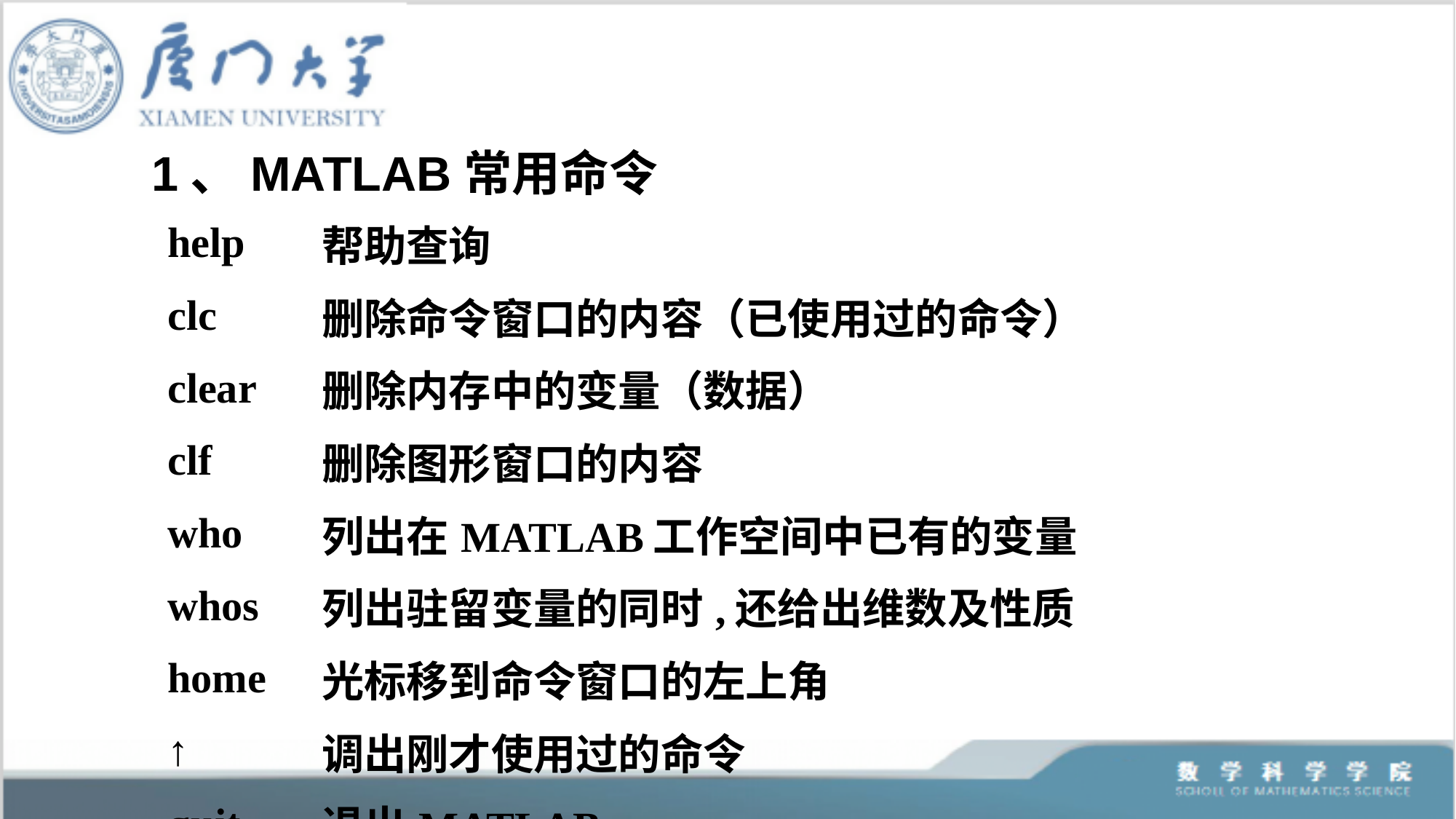

1、MATLAB常用命令
| help | 帮助查询 |
| --- | --- |
| clc | 删除命令窗口的内容（已使用过的命令） |
| clear | 删除内存中的变量（数据） |
| clf | 删除图形窗口的内容 |
| who | 列出在MATLAB工作空间中已有的变量 |
| whos | 列出驻留变量的同时,还给出维数及性质 |
| home | 光标移到命令窗口的左上角 |
| ↑ | 调出刚才使用过的命令 |
| quit | 退出MATLAB |
|  |  |